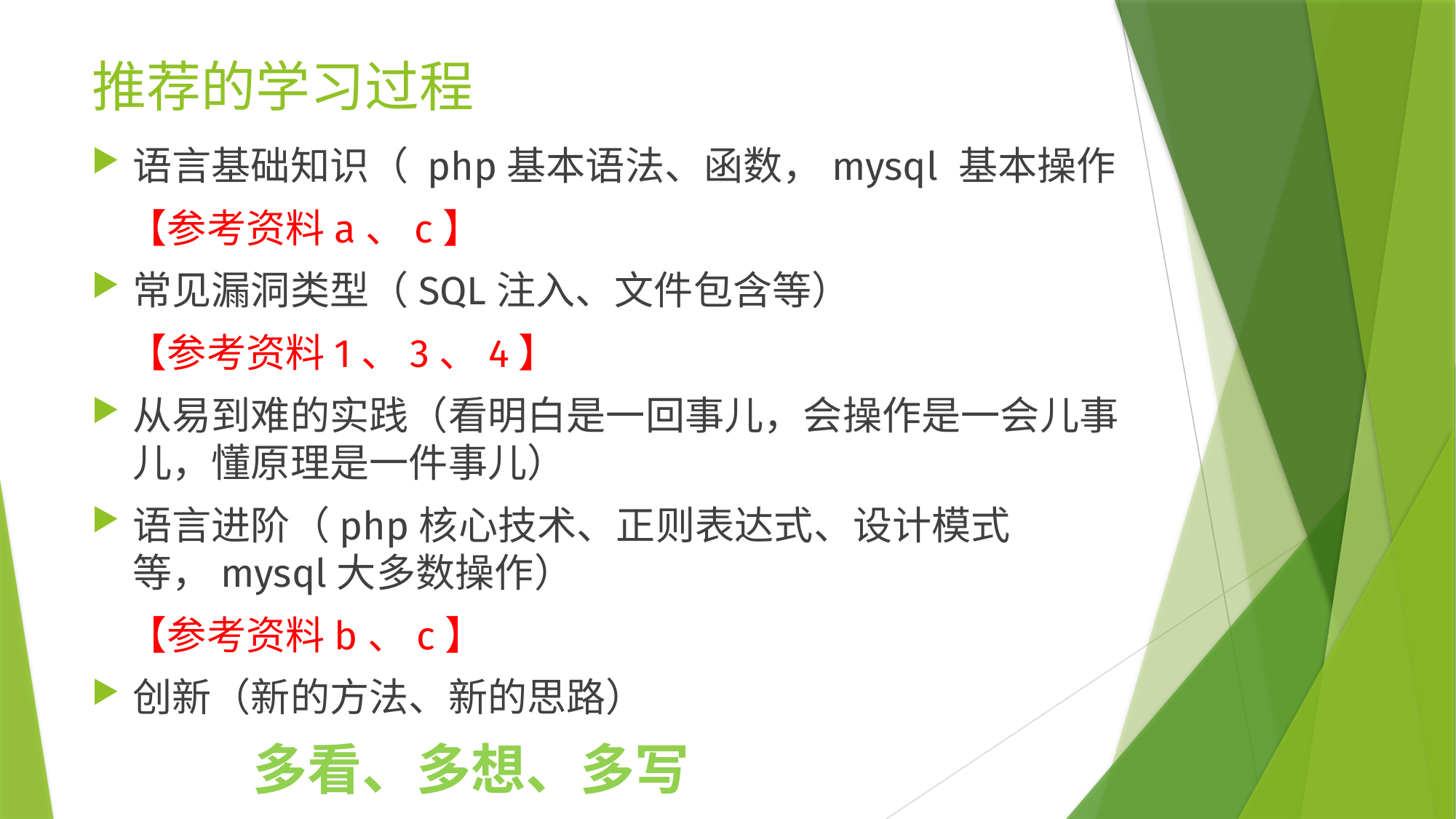

# 推荐的学习过程
语言基础知识（ php基本语法、函数，mysql 基本操作
   【参考资料a、c】
常见漏洞类型（SQL注入、文件包含等）
   【参考资料1、3、4】
从易到难的实践（看明白是一回事儿，会操作是一会儿事儿，懂原理是一件事儿）
语言进阶（php核心技术、正则表达式、设计模式等，mysql大多数操作）
   【参考资料b、c】
创新（新的方法、新的思路）
                 多看、多想、多写